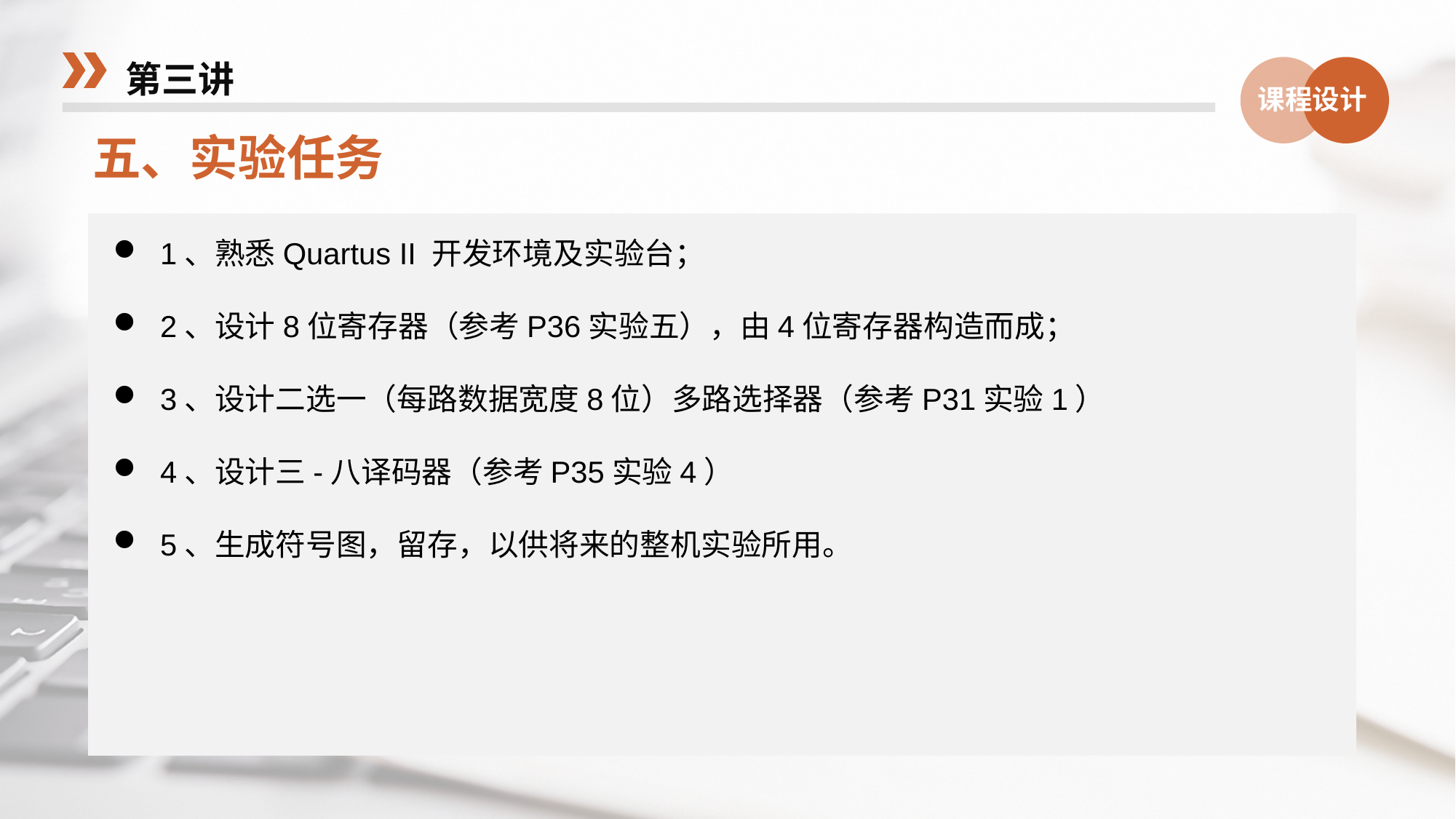

第三讲

课程设计

五、实验任务
  1、熟悉Quartus II 开发环境及实验台；
  2、设计8位寄存器（参考P36实验五），由4位寄存器构造而成；
  3、设计二选一（每路数据宽度8位）多路选择器（参考P31实验1）
  4、设计三-八译码器（参考P35实验4）
  5、生成符号图，留存，以供将来的整机实验所用。